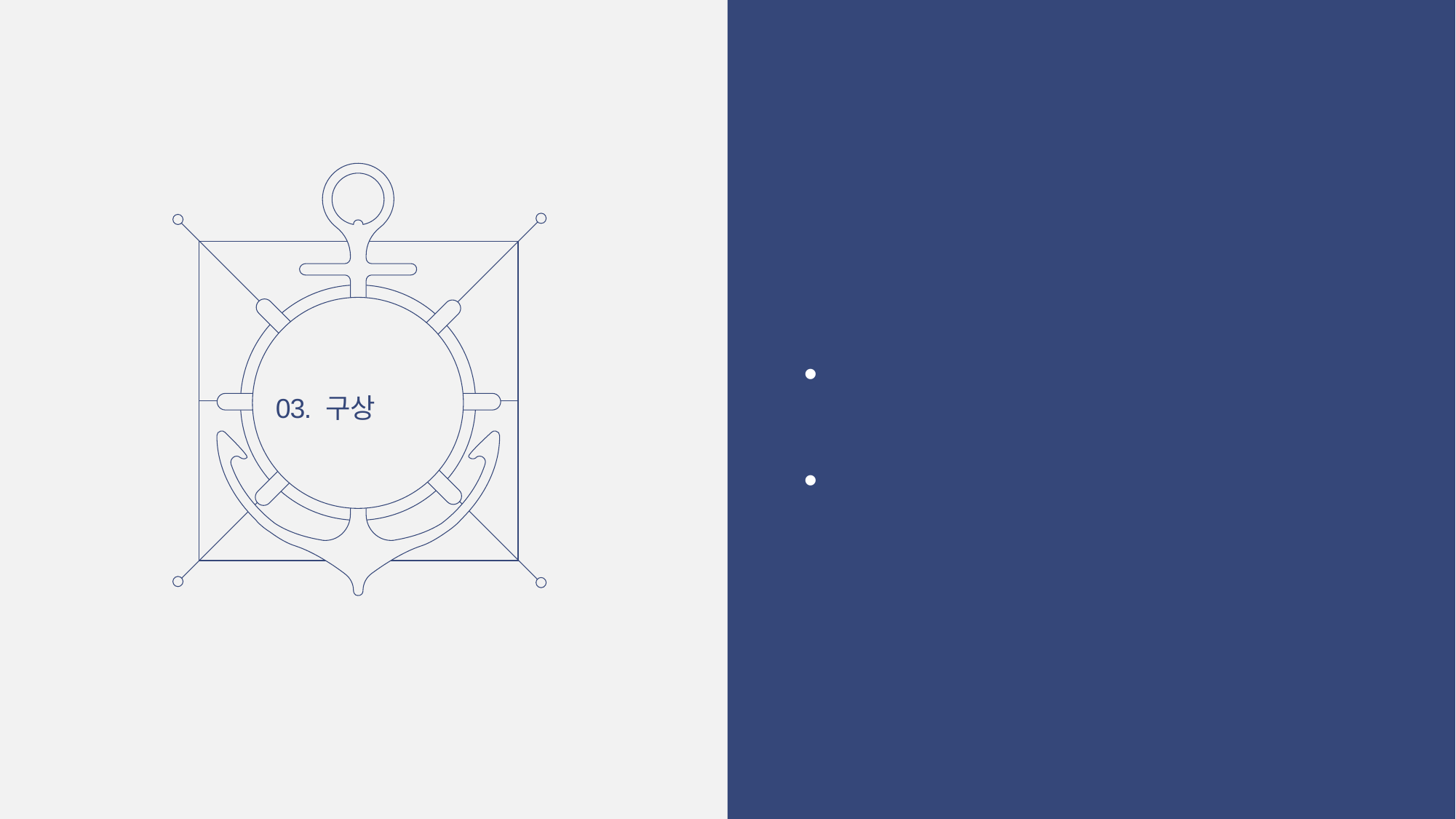

기존 선풍기
추가 기능
# 03. 구상